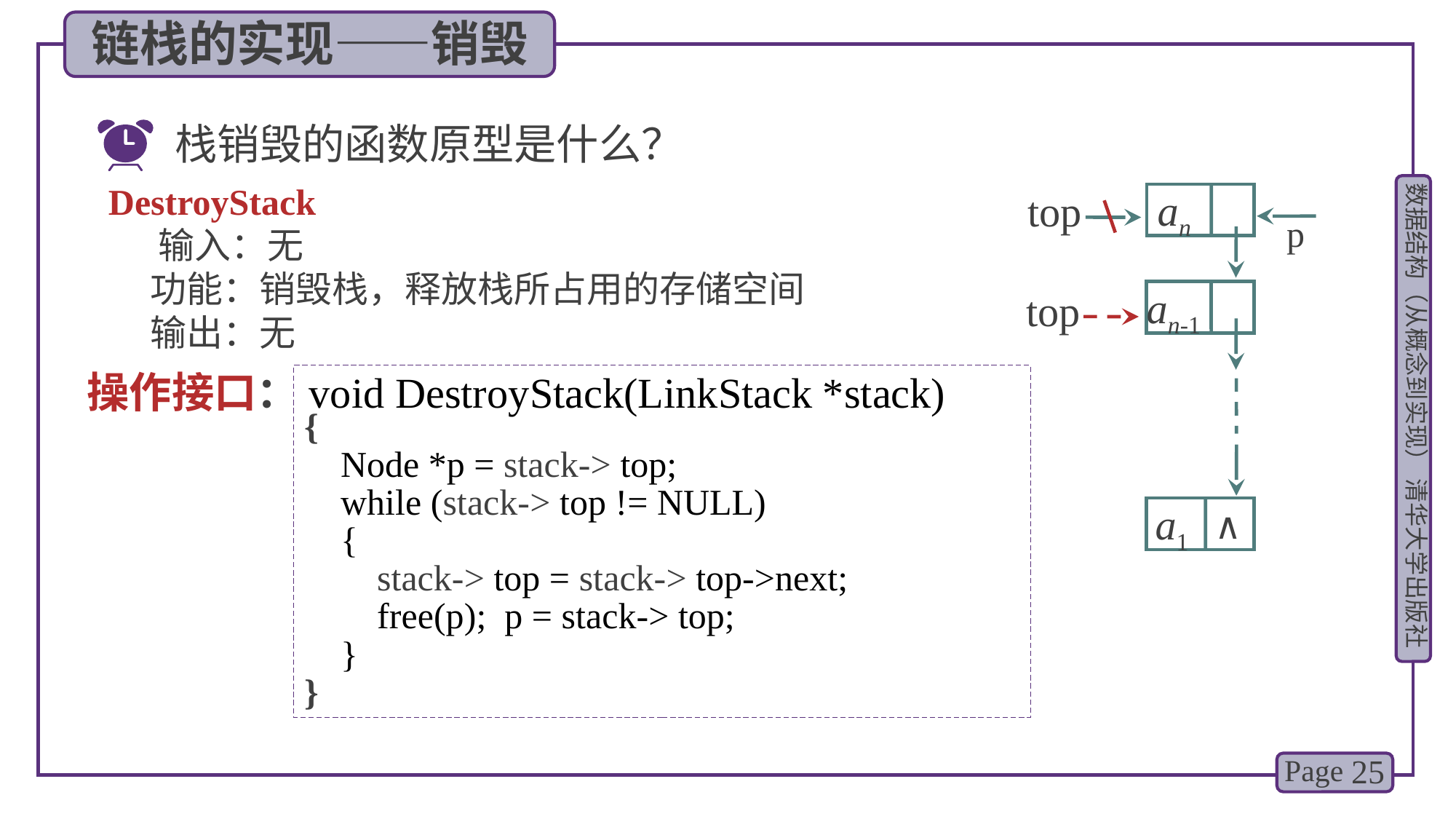

链栈的实现——销毁

栈销毁的函数原型是什么？

DestroyStack
     输入：无
    功能：销毁栈，释放栈所占用的存储空间
    输出：无
an

top

top

p

an-1

操作接口：void DestroyStack(LinkStack *stack)

{
    Node *p = stack-> top;
    while (stack-> top != NULL)
    {
        stack-> top = stack-> top->next;
        free(p);  p = stack-> top;
    }
}

∧
a1